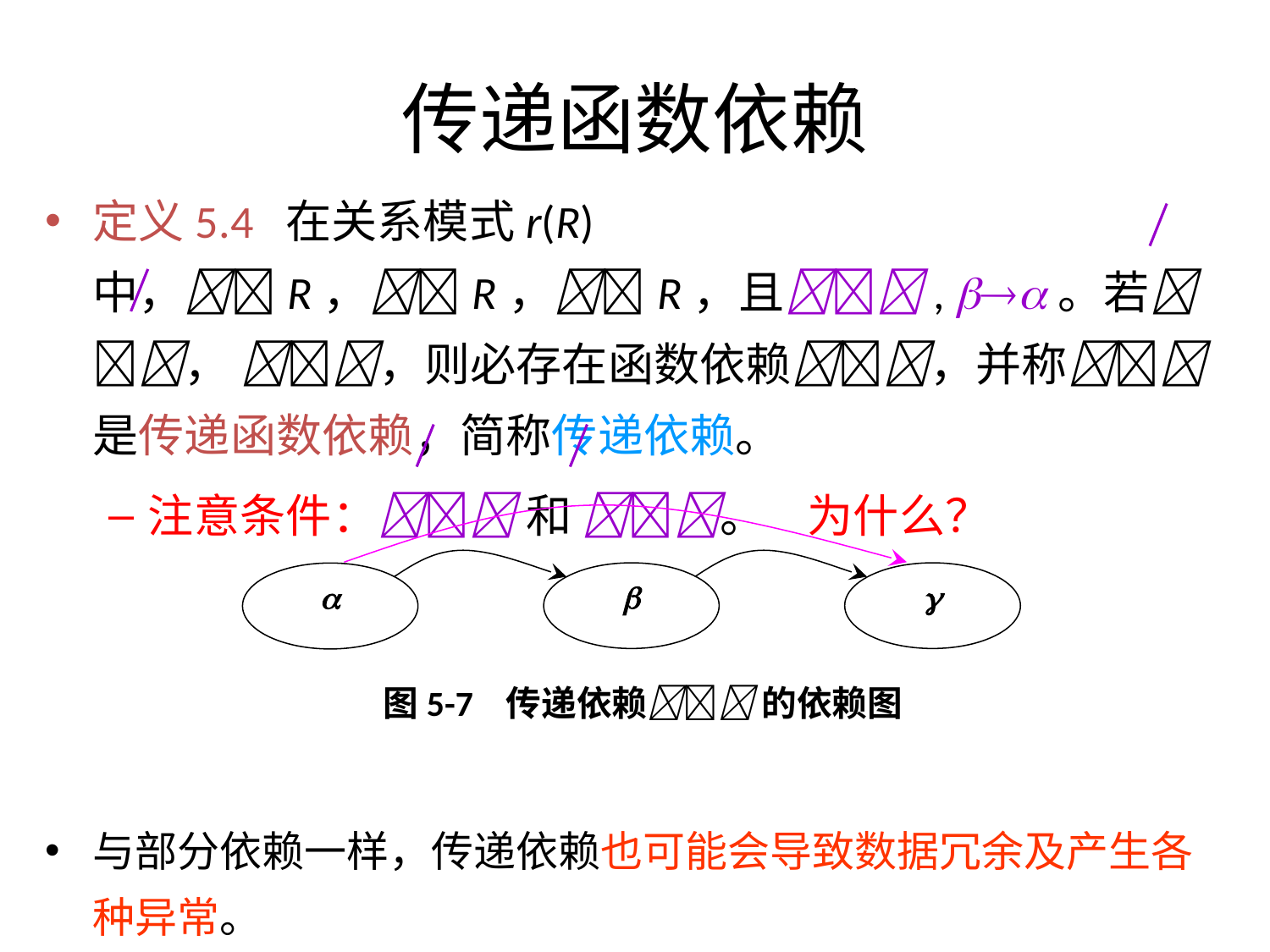

# 传递函数依赖
定义5.4  在关系模式r(R)中，α⊆R，β⊆R，γ⊆R，且β⊆α, β→α。若α→β， β→γ，则必存在函数依赖α→γ，并称α→γ是传递函数依赖，简称传递依赖。
注意条件：β⊆α 和 β→α。    为什么？

与部分依赖一样，传递依赖也可能会导致数据冗余及产生各种异常。

β
γ
α
图5-7   传递依赖α→γ 的依赖图